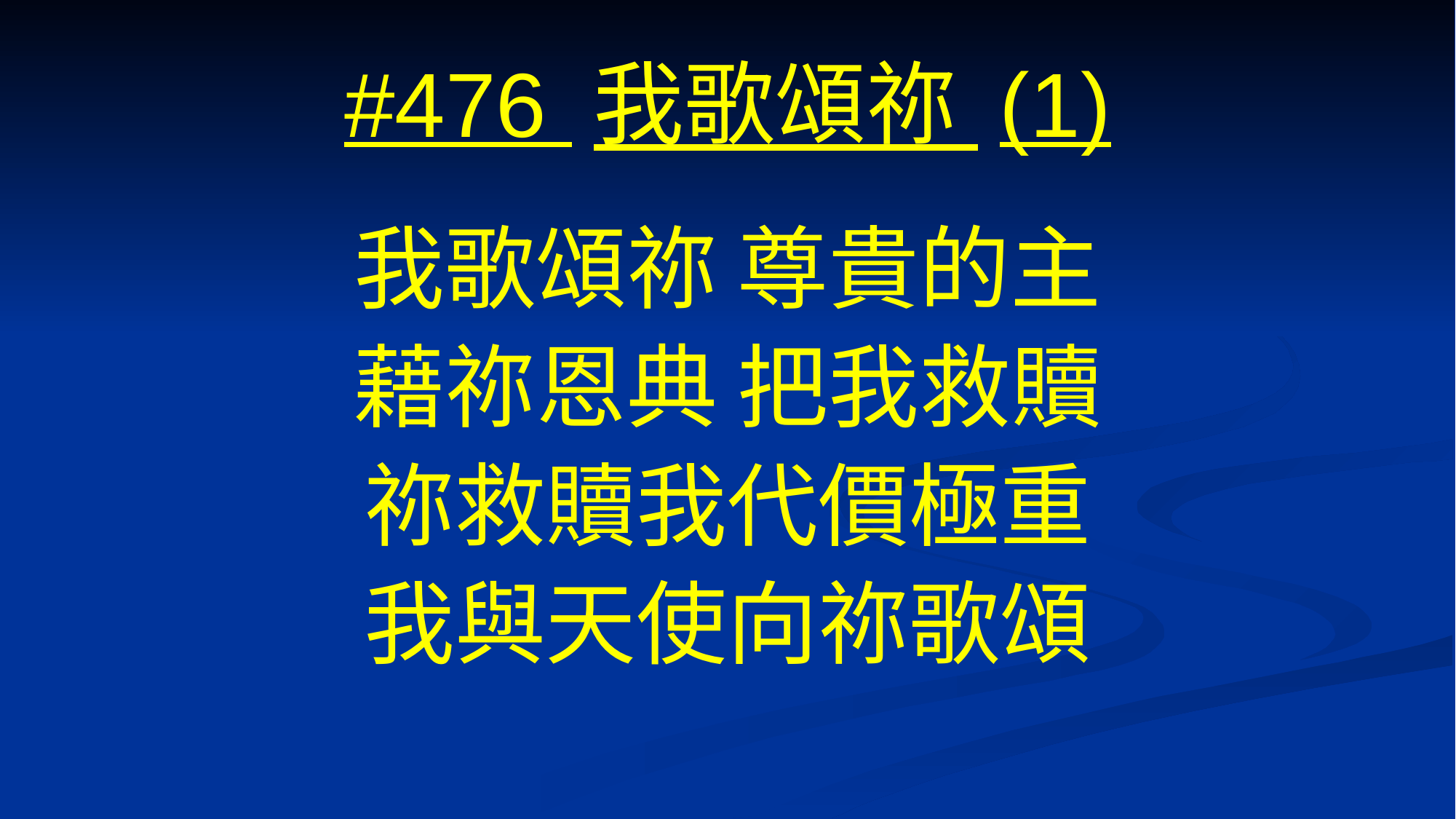

# #476 我歌頌祢 (1)
我歌頌祢 尊貴的主
藉祢恩典 把我救贖
祢救贖我代價極重
我與天使向祢歌頌